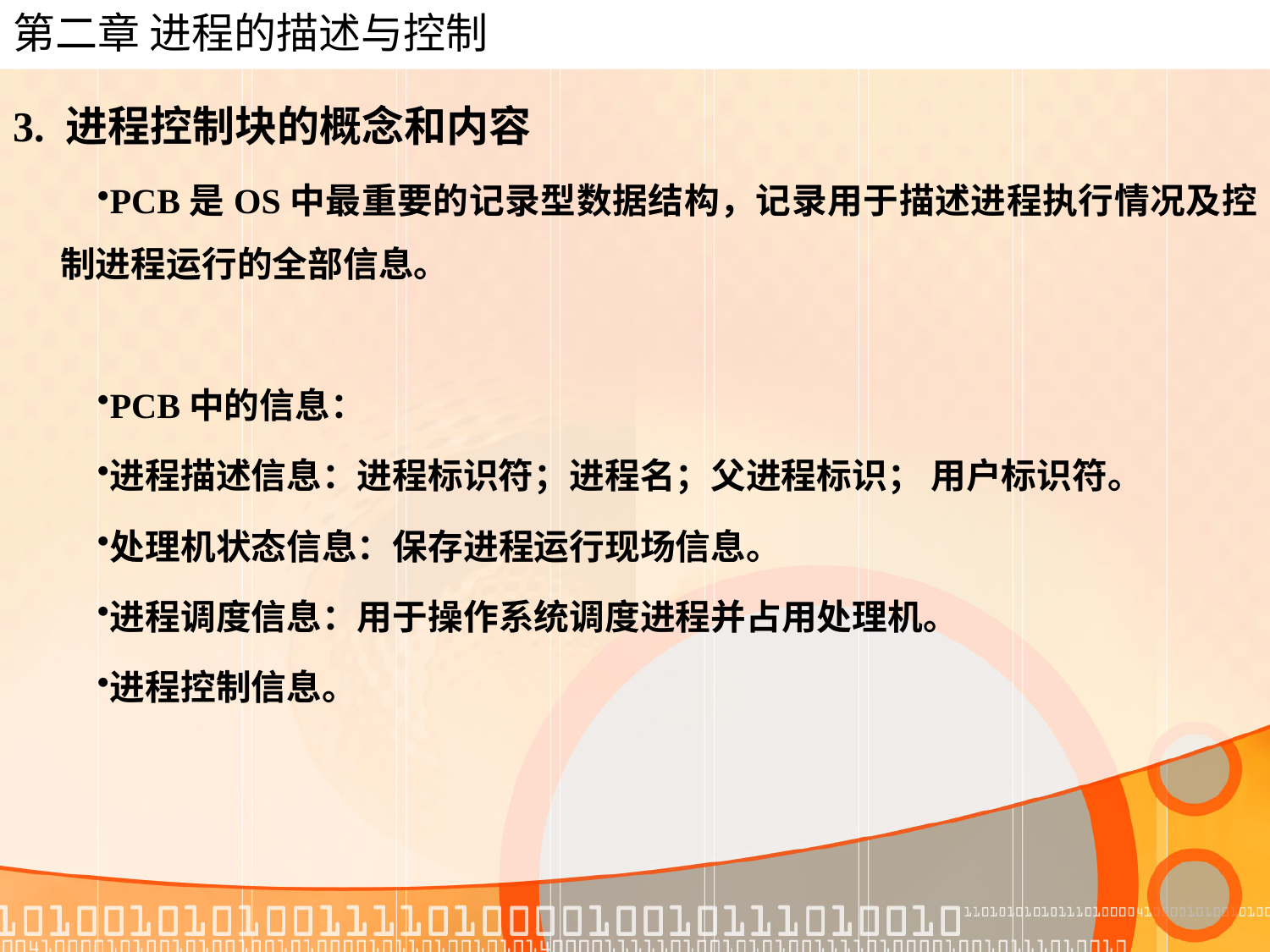

# 第二章 进程的描述与控制
3. 进程控制块的概念和内容
PCB是OS中最重要的记录型数据结构，记录用于描述进程执行情况及控制进程运行的全部信息。

PCB中的信息：
进程描述信息：进程标识符；进程名；父进程标识； 用户标识符。
处理机状态信息：保存进程运行现场信息。
进程调度信息：用于操作系统调度进程并占用处理机。
进程控制信息。